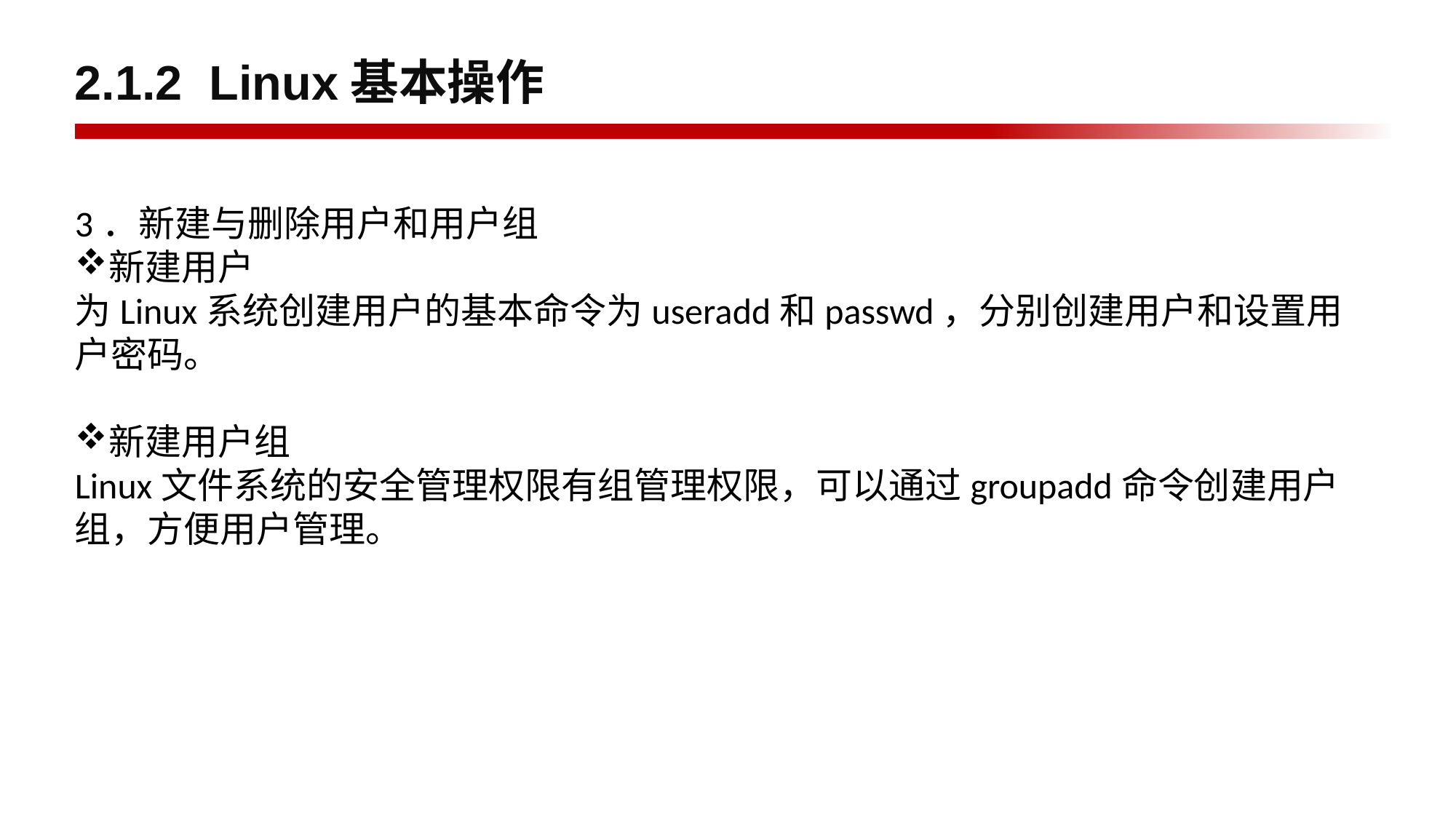

# 2.1.2  Linux基本操作

3．新建与删除用户和用户组
新建用户
为Linux系统创建用户的基本命令为useradd和passwd，分别创建用户和设置用户密码。

新建用户组
Linux文件系统的安全管理权限有组管理权限，可以通过groupadd命令创建用户组，方便用户管理。